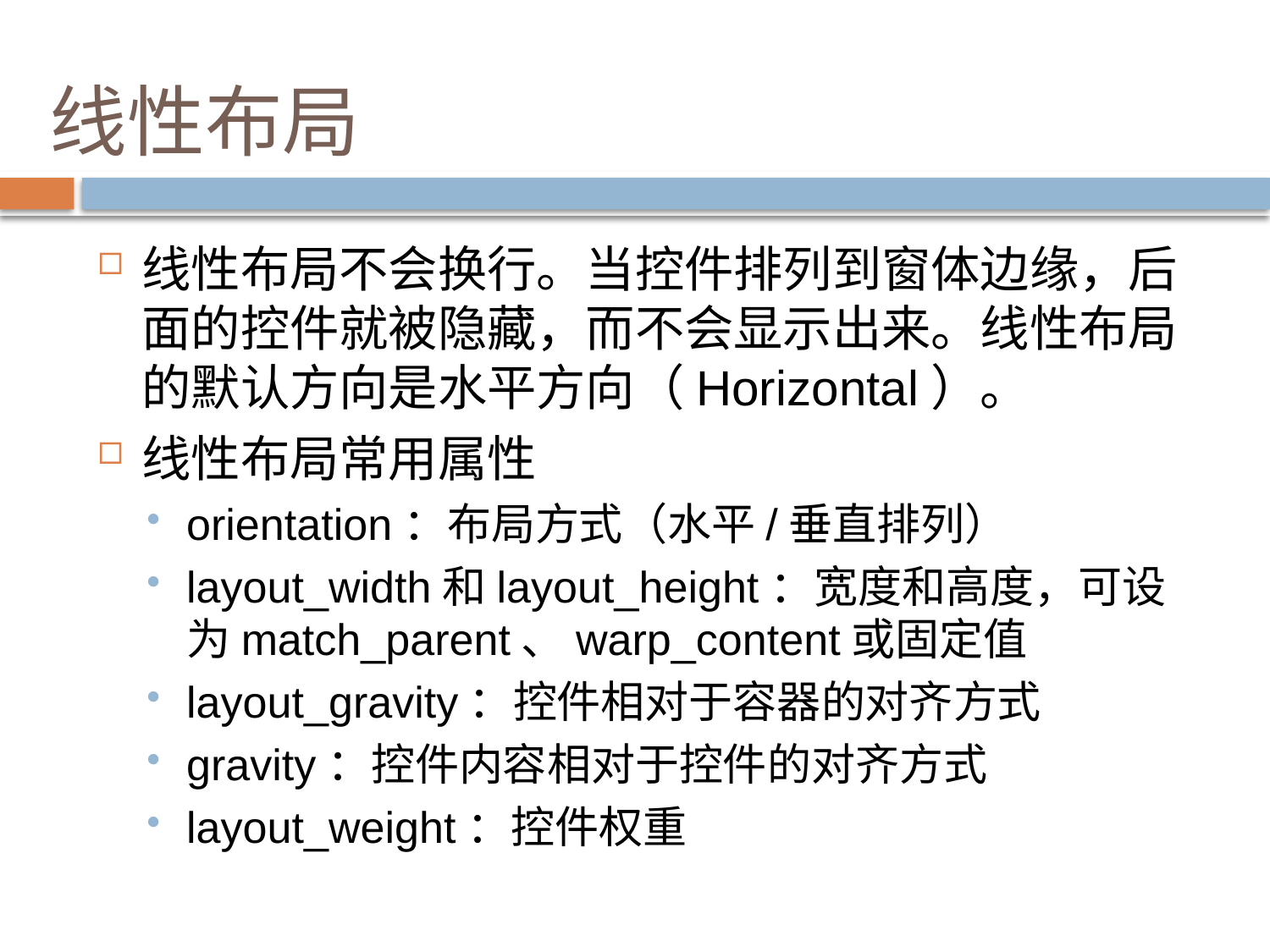

线性布局
线性布局不会换行。当控件排列到窗体边缘，后面的控件就被隐藏，而不会显示出来。线性布局的默认方向是水平方向（Horizontal）。
线性布局常用属性
orientation：布局方式（水平/垂直排列）
layout_width和layout_height：宽度和高度，可设为match_parent、warp_content或固定值
layout_gravity：控件相对于容器的对齐方式
gravity：控件内容相对于控件的对齐方式
layout_weight：控件权重